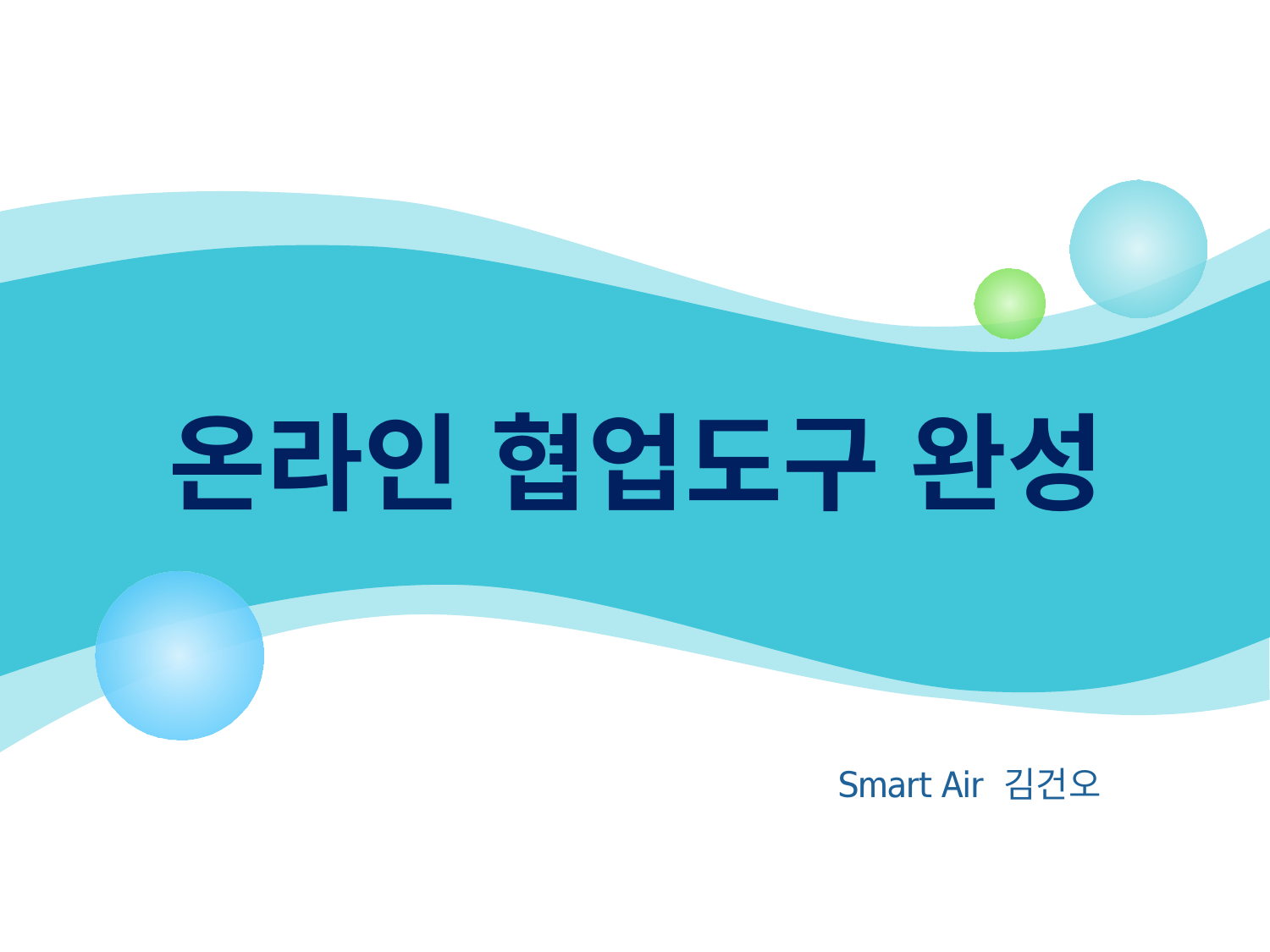

# 온라인 협업도구 완성
Smart Air 김건오